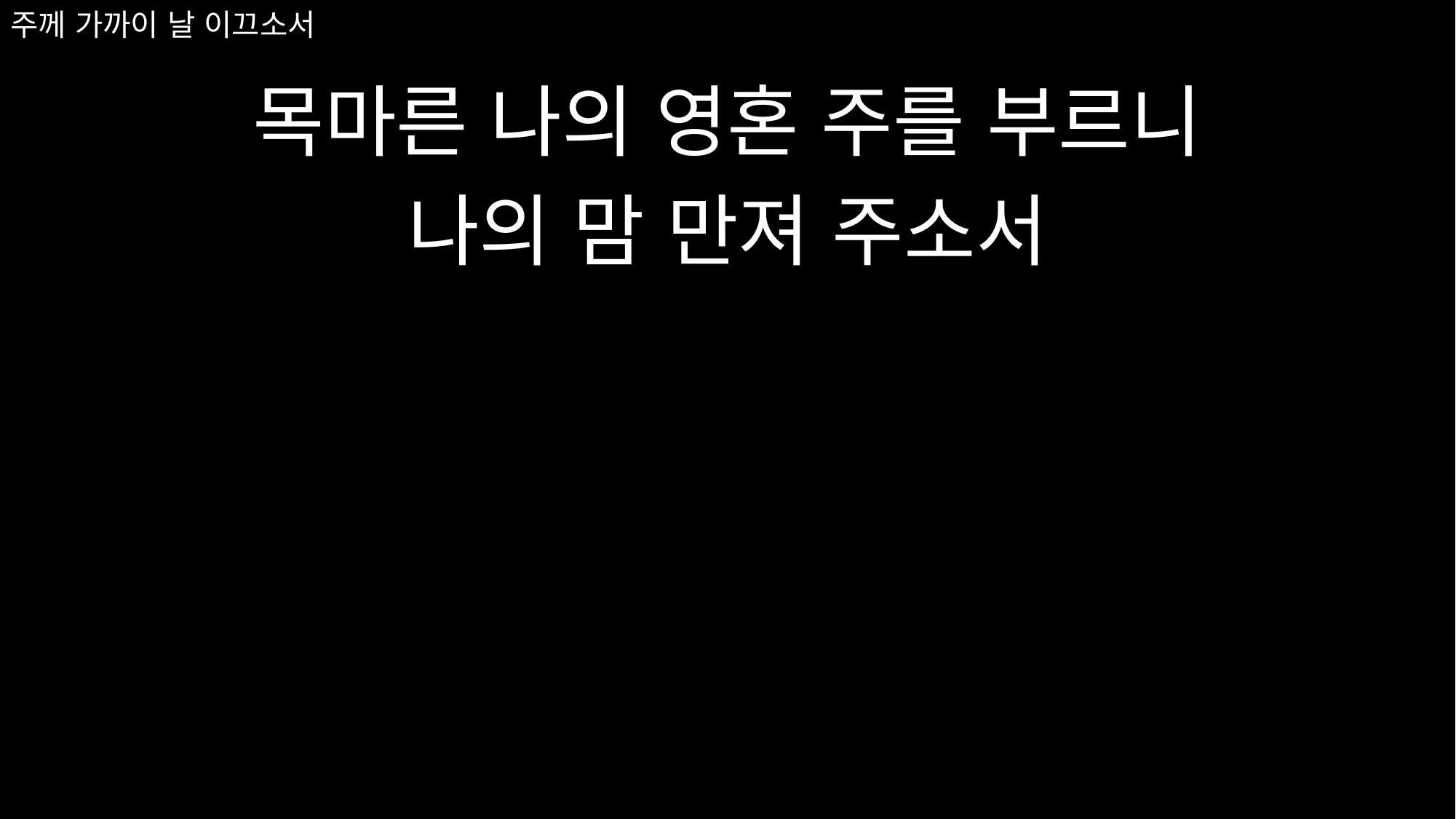

목마른 나의 영혼 주를 부르니
나의 맘 만져 주소서

# 주께 가까이 날 이끄소서